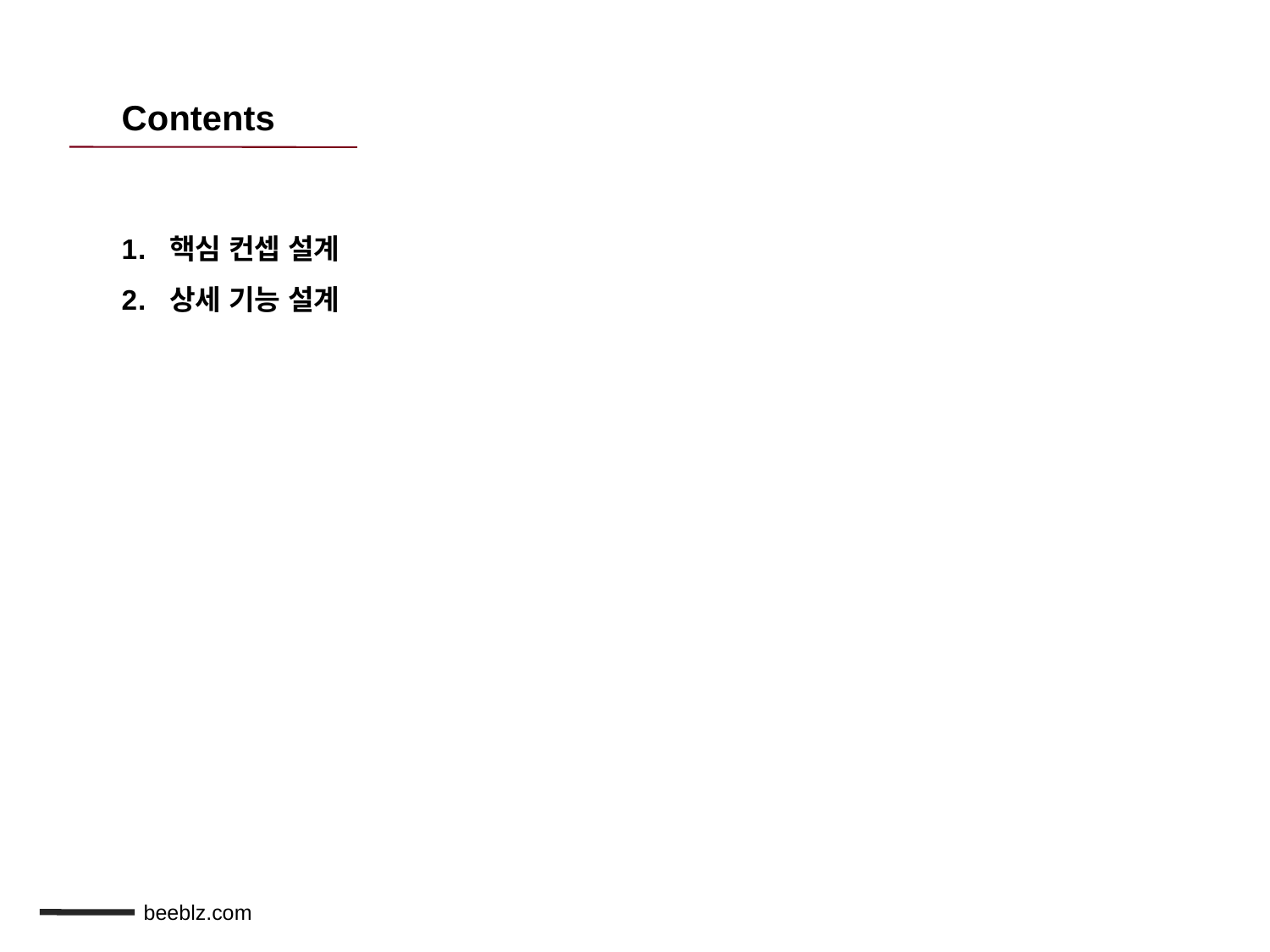

Contents
핵심 컨셉 설계
상세 기능 설계